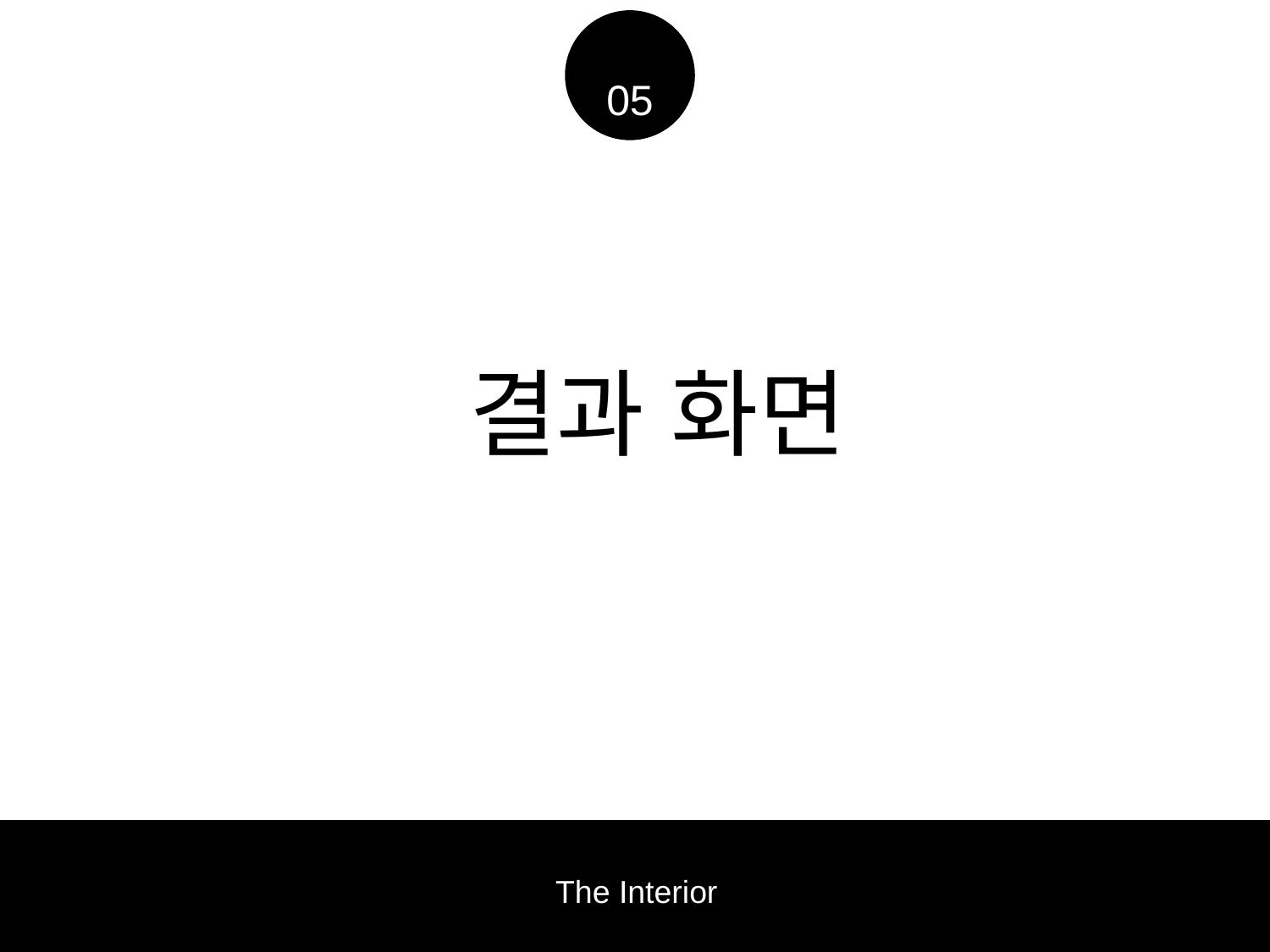

05
결과 화면

MINHEEBLOG
(여기에 로고를 넣어주세요)
The Interior